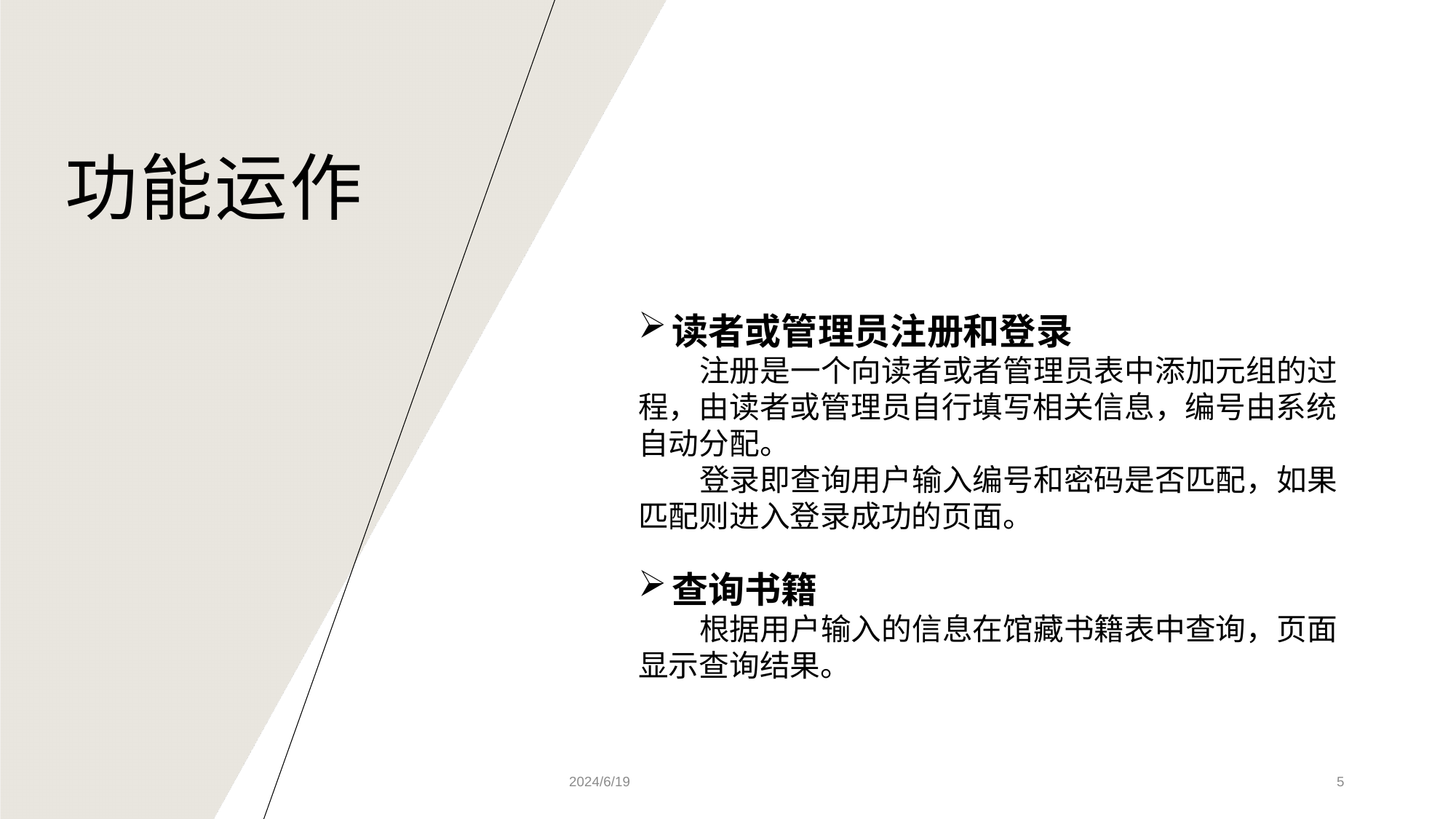

# 功能运作
读者或管理员注册和登录
        注册是一个向读者或者管理员表中添加元组的过程，由读者或管理员自行填写相关信息，编号由系统自动分配。
        登录即查询用户输入编号和密码是否匹配，如果匹配则进入登录成功的页面。

查询书籍
        根据用户输入的信息在馆藏书籍表中查询，页面显示查询结果。
2024/6/19
5